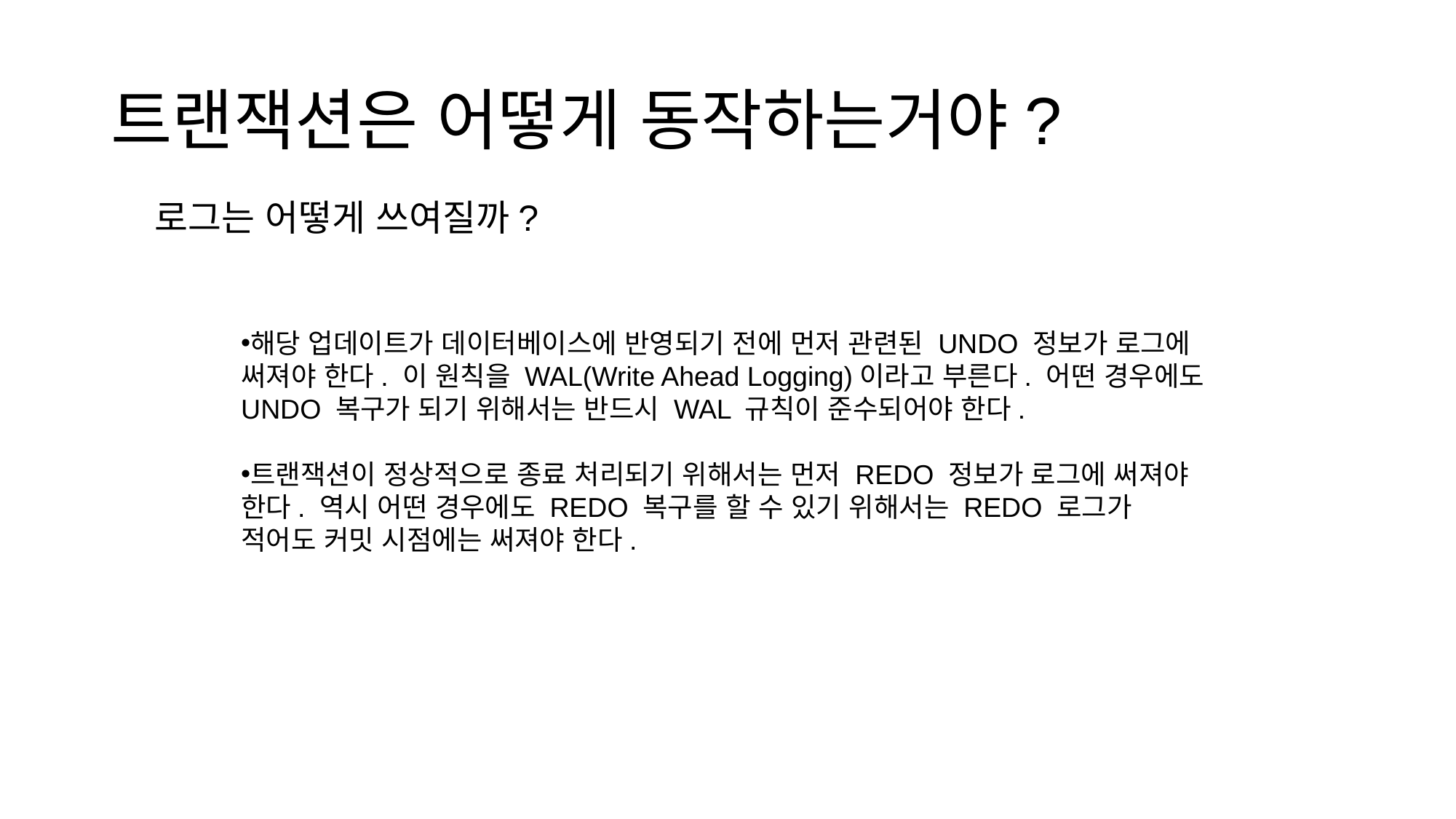

# 트랜잭션은 어떻게 동작하는거야?
로그는 어떻게 쓰여질까?
해당 업데이트가 데이터베이스에 반영되기 전에 먼저 관련된 UNDO 정보가 로그에 써져야 한다. 이 원칙을 WAL(Write Ahead Logging)이라고 부른다. 어떤 경우에도 UNDO 복구가 되기 위해서는 반드시 WAL 규칙이 준수되어야 한다.

트랜잭션이 정상적으로 종료 처리되기 위해서는 먼저 REDO 정보가 로그에 써져야 한다. 역시 어떤 경우에도 REDO 복구를 할 수 있기 위해서는 REDO 로그가 적어도 커밋 시점에는 써져야 한다.